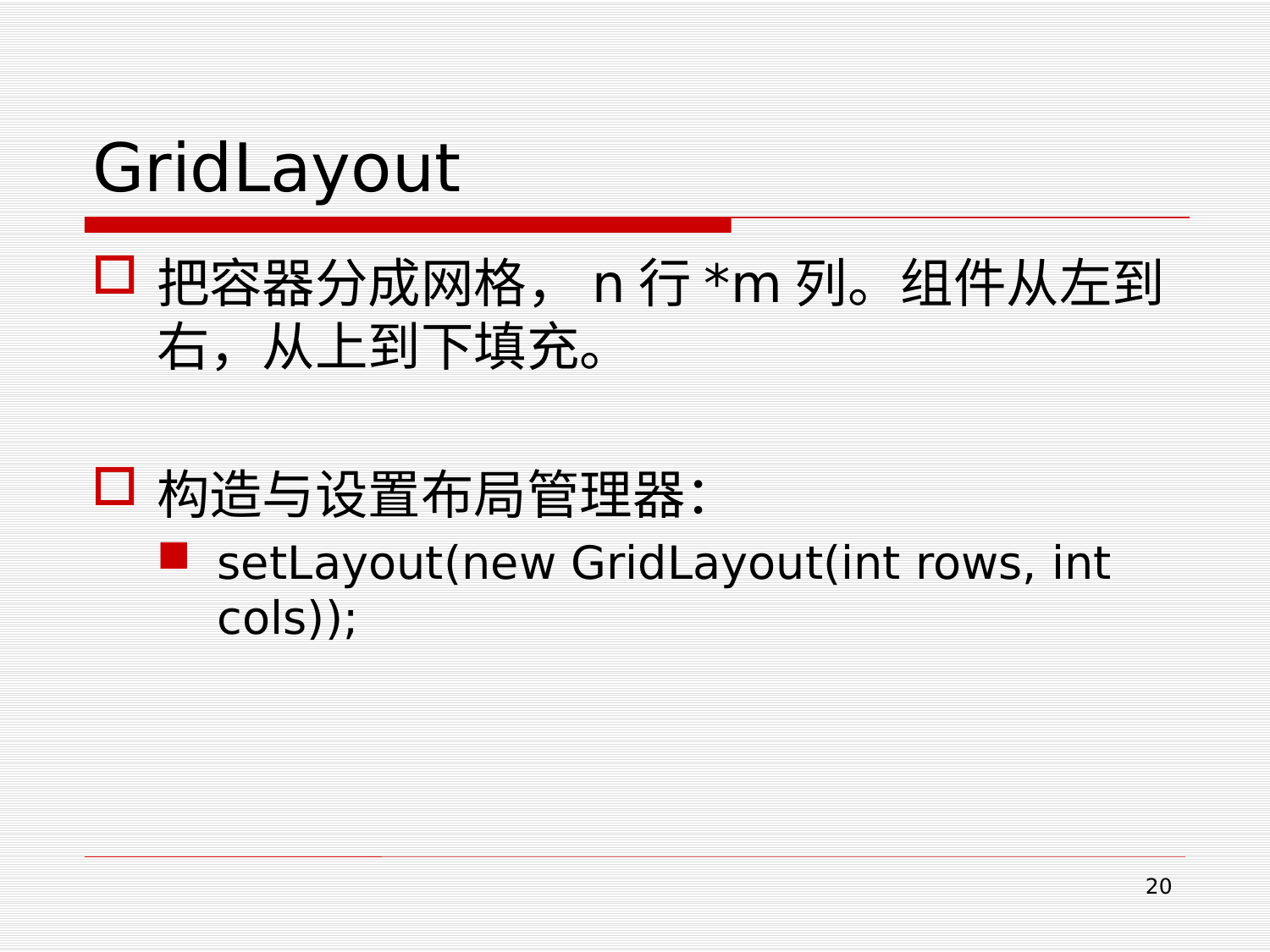

# GridLayout
把容器分成网格，n行*m列。组件从左到右，从上到下填充。

构造与设置布局管理器：
setLayout(new GridLayout(int rows, int cols));

20